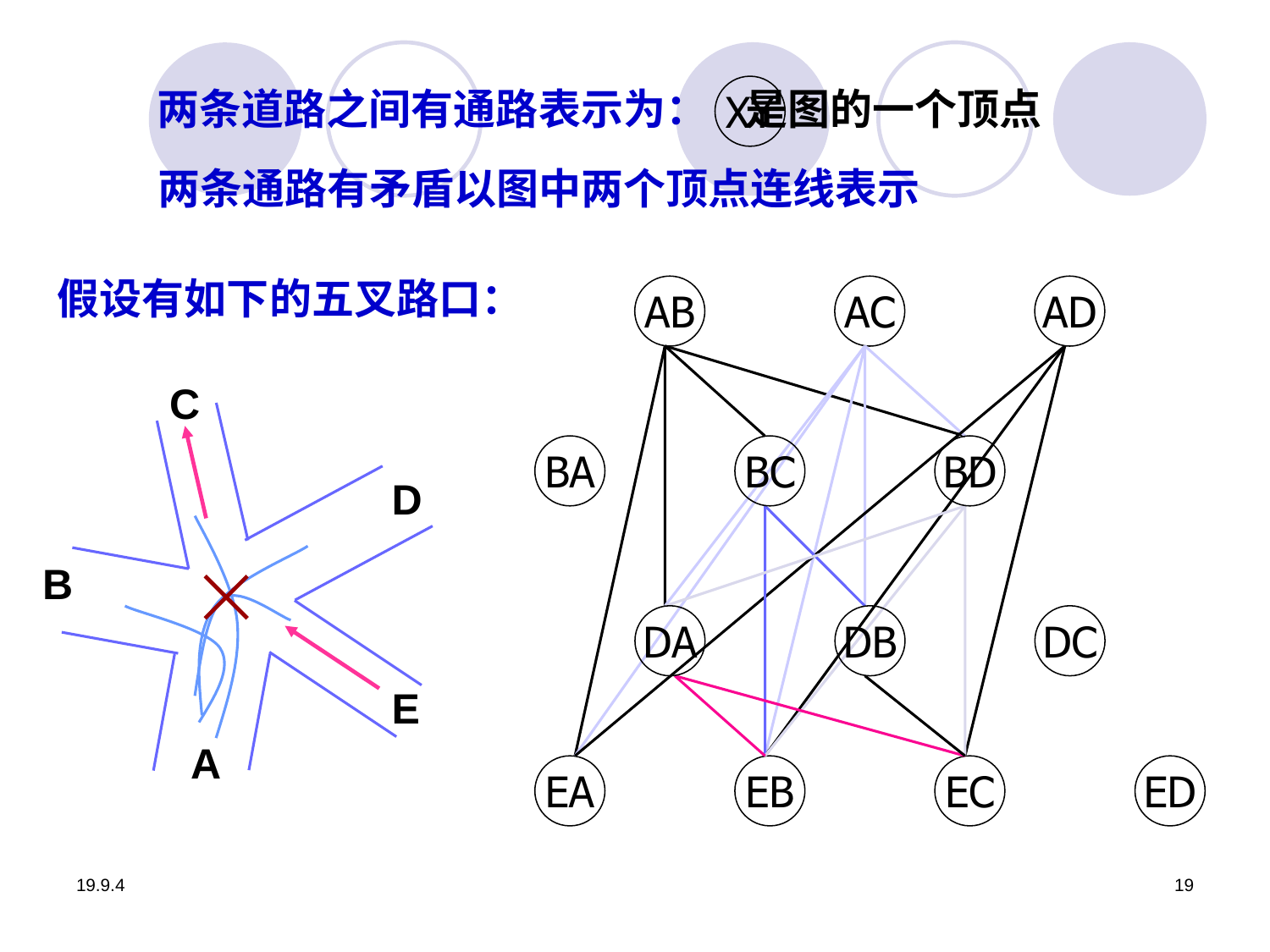

两条道路之间有通路表示为：    是图的一个顶点
XY
两条通路有矛盾以图中两个顶点连线表示
假设有如下的五叉路口：
AB
AC
AD

C

BA
BC
BD

D

B

DA
DB
DC

E

A
EA
EB
EC
ED
19.9.4
19